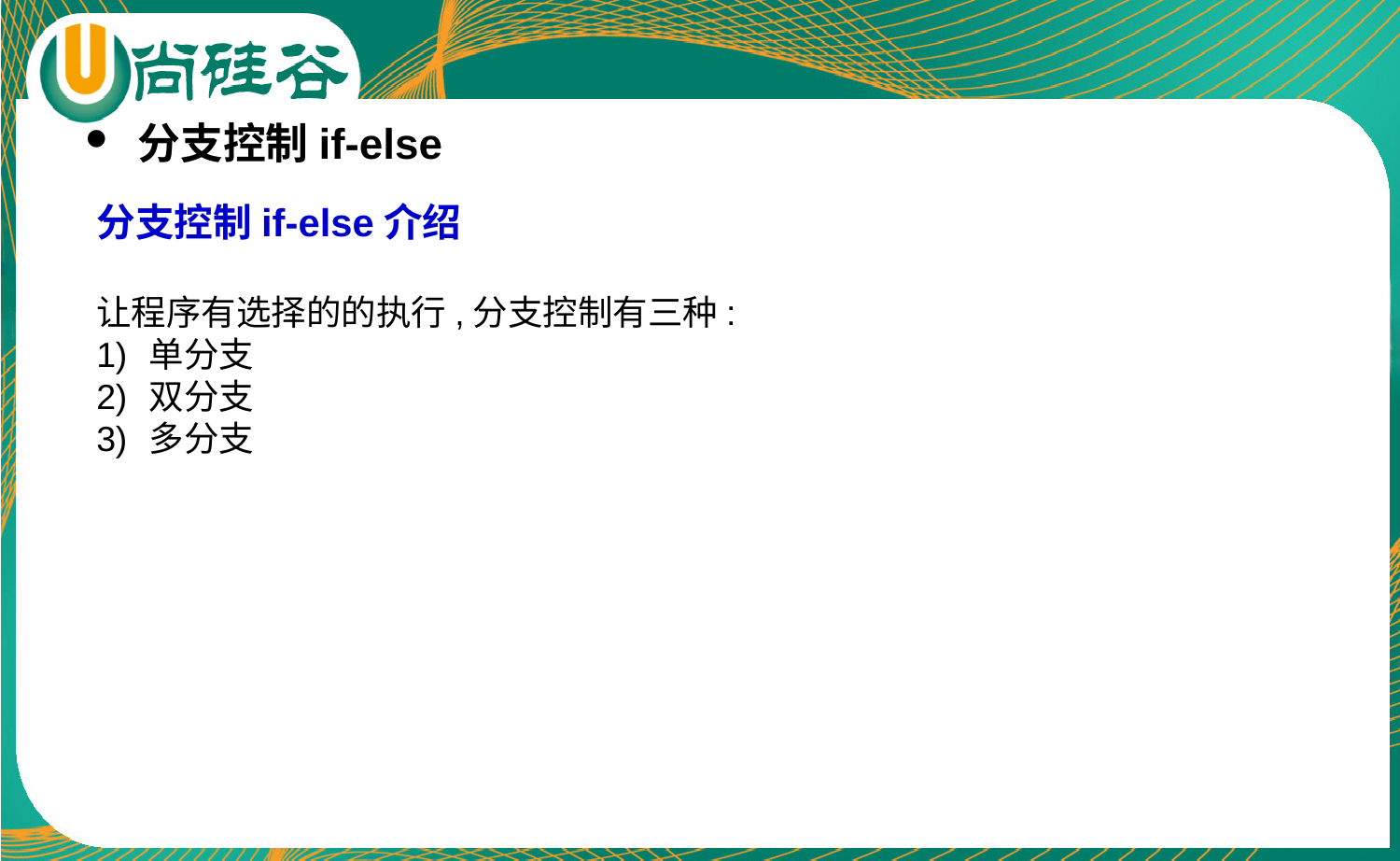

分支控制if-else

分支控制if-else介绍

让程序有选择的的执行,分支控制有三种:
单分支
双分支
多分支